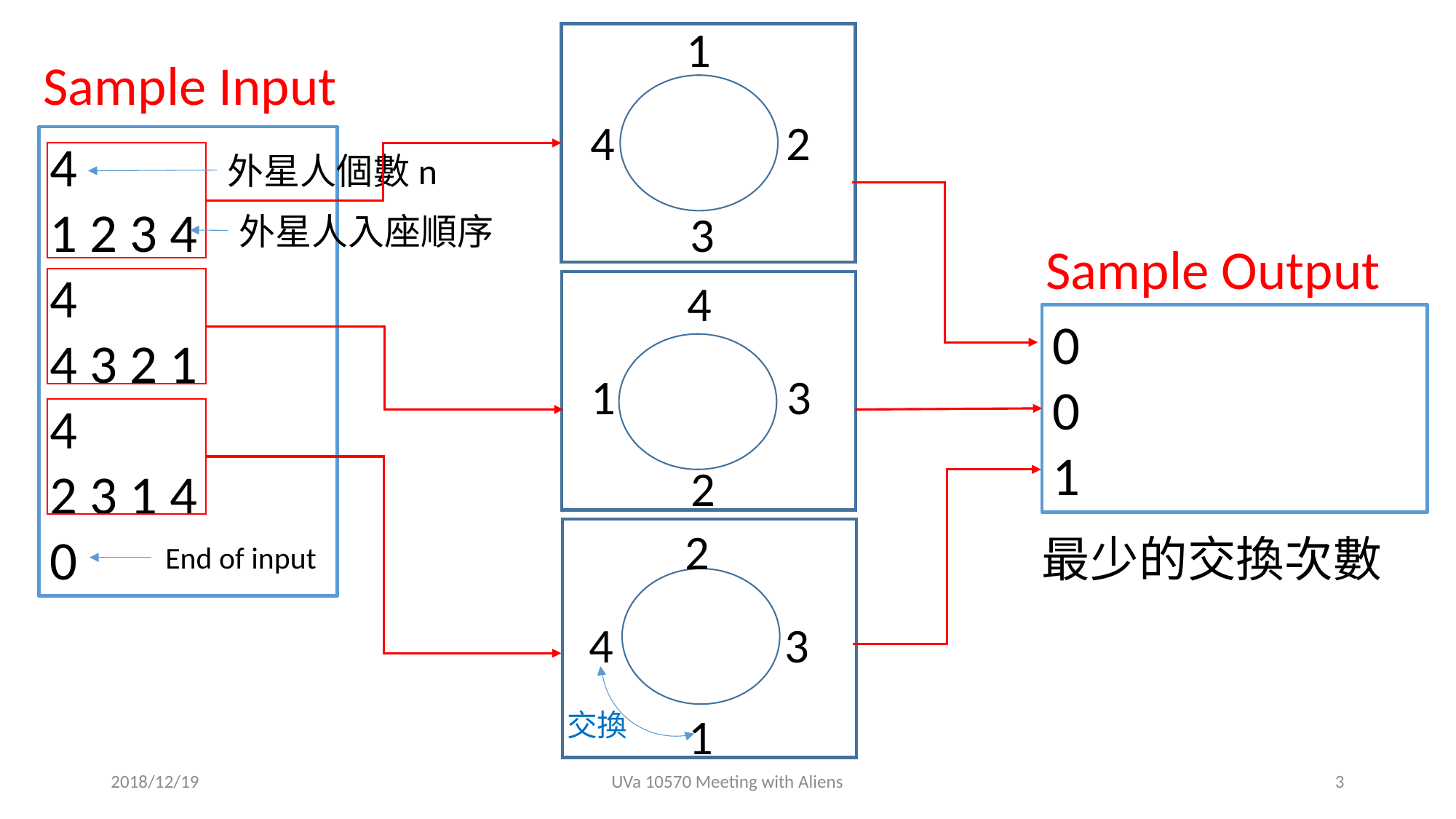

1

Sample Input

4
2
4
1 2 3 4
4
4 3 2 1
4
2 3 1 4
0

外星人個數n
3
外星人入座順序
Sample Output
4

0
0
1

1
3

2
2

最少的交換次數
End of input

4
3
交換
1
2018/12/19
UVa 10570 Meeting with Aliens
3